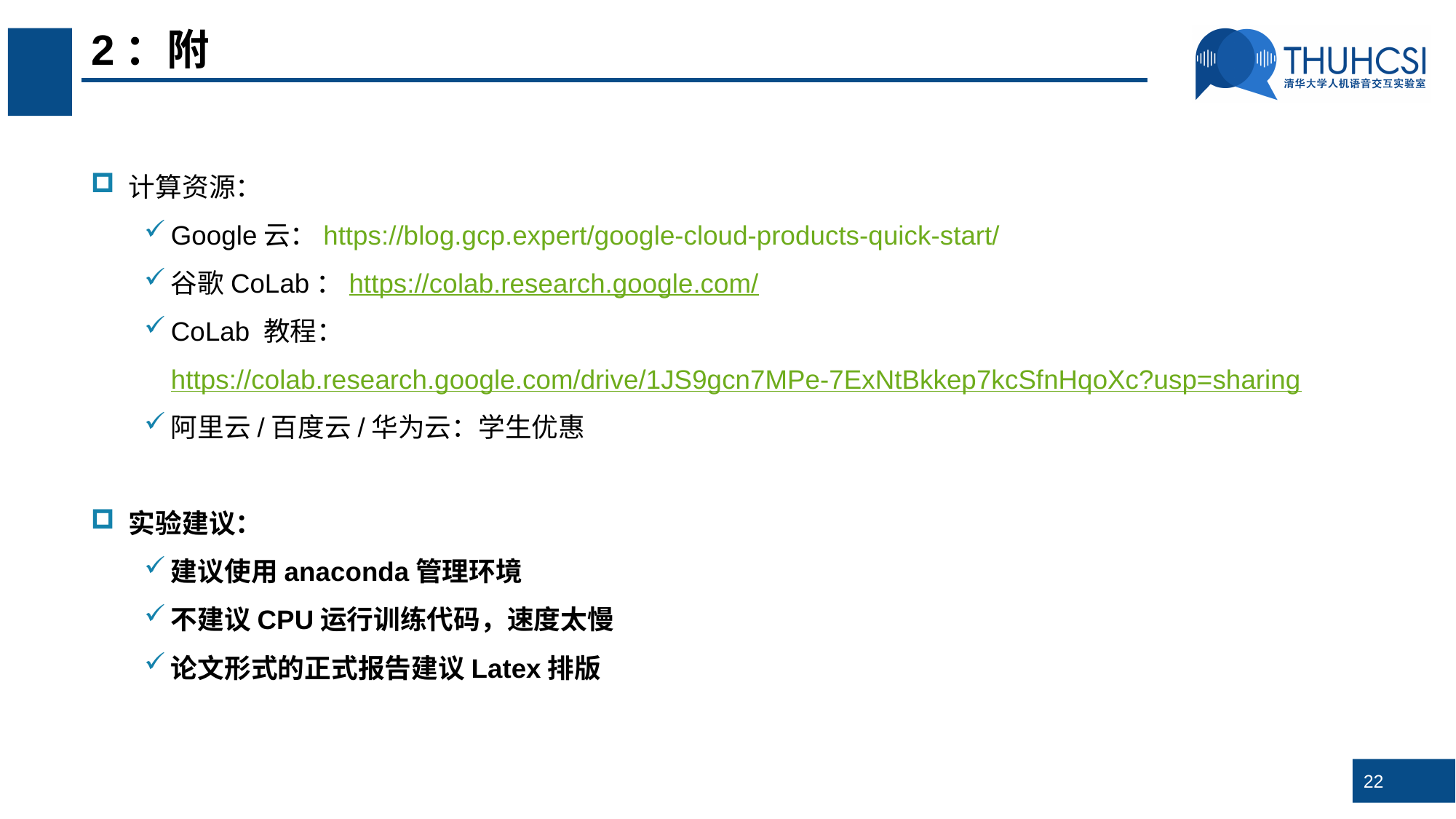

# 2：附
计算资源：
Google云：https://blog.gcp.expert/google-cloud-products-quick-start/
谷歌CoLab：https://colab.research.google.com/
CoLab 教程：https://colab.research.google.com/drive/1JS9gcn7MPe-7ExNtBkkep7kcSfnHqoXc?usp=sharing
阿里云/百度云/华为云：学生优惠

实验建议：
建议使用anaconda管理环境
不建议CPU运行训练代码，速度太慢
论文形式的正式报告建议Latex排版

22